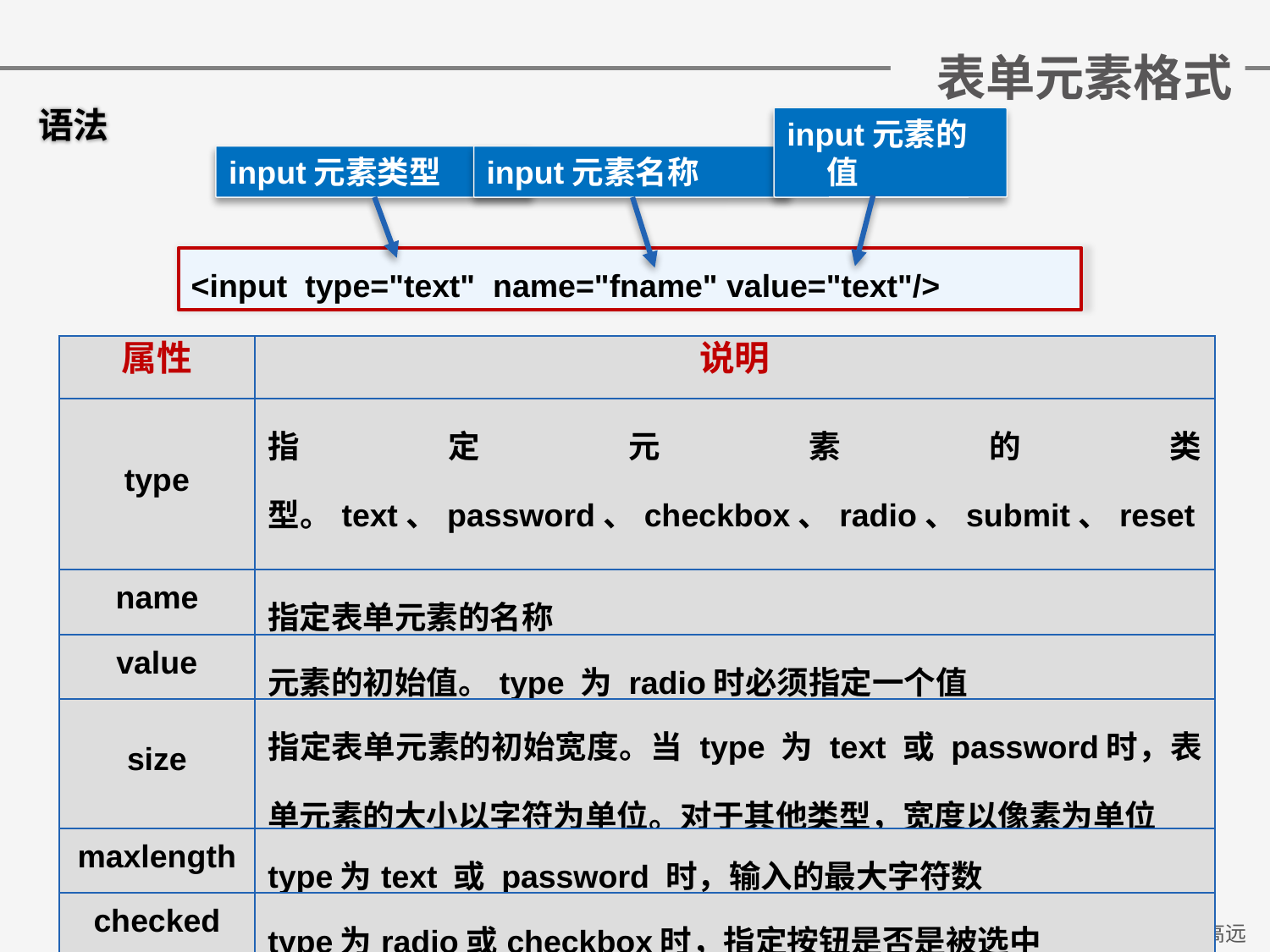

# 表单元素格式
语法
input元素类型
input元素名称
input元素的值
<input  type="text"  name="fname" value="text"/>
| 属性 | 说明 |
| --- | --- |
| type | 指定元素的类型。text、password、checkbox、radio、submit、reset、file、hidden、image 和 button，默认为 text |
| name | 指定表单元素的名称 |
| value | 元素的初始值。type 为 radio时必须指定一个值 |
| size | 指定表单元素的初始宽度。当 type 为 text 或 password时，表单元素的大小以字符为单位。对于其他类型，宽度以像素为单位 |
| maxlength | type为text 或 password 时，输入的最大字符数 |
| checked | type为radio或checkbox时，指定按钮是否是被选中 |